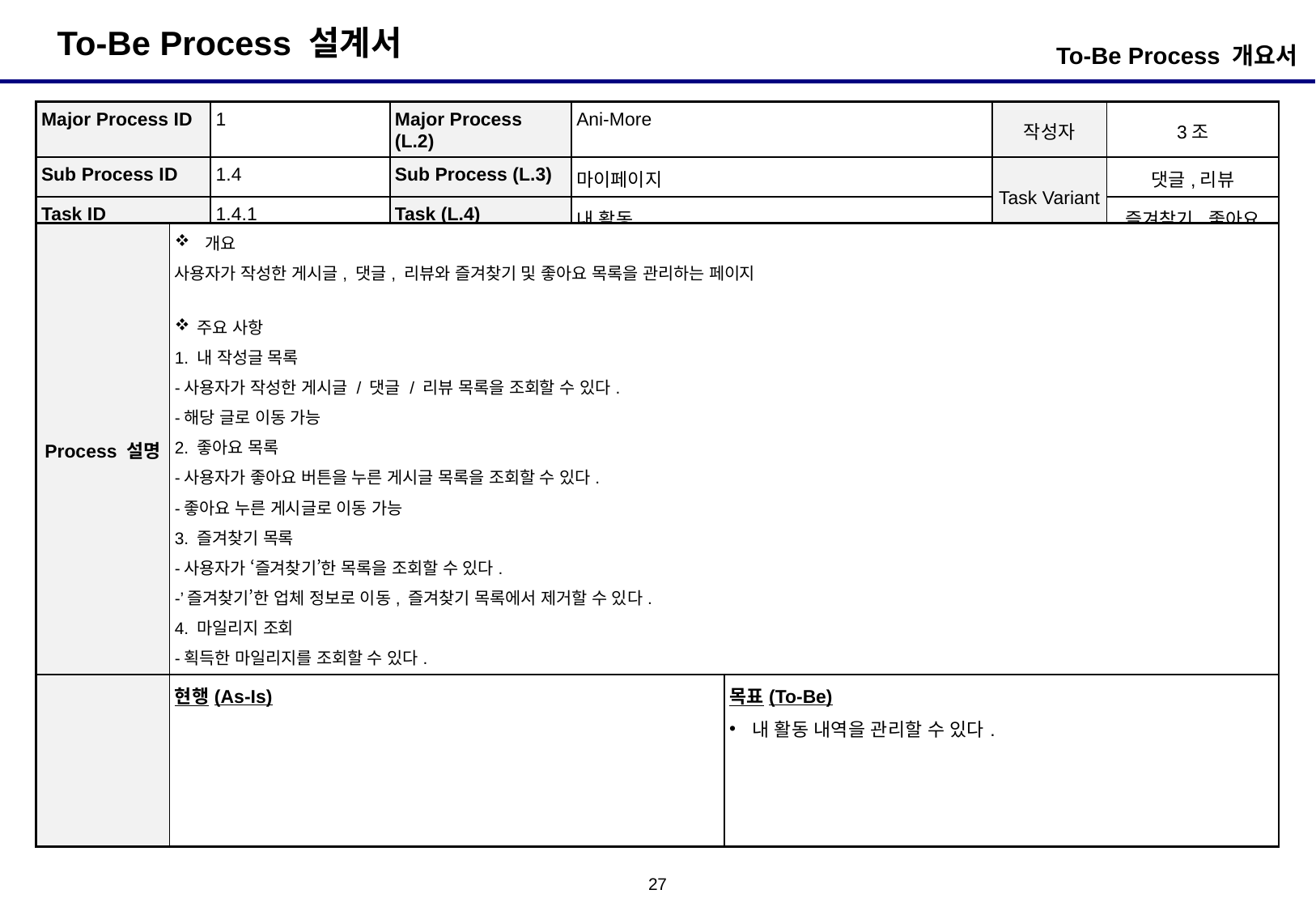

To-Be Process 개요서
| Major Process ID | 1 | Major Process (L.2) | Ani-More | 작성자 | 3조 |
| --- | --- | --- | --- | --- | --- |
| Sub Process ID | 1.4 | Sub Process (L.3) | 마이페이지 | Task Variant | 댓글,리뷰 |
| Task ID | 1.4.1 | Task (L.4) | 내 활동 |  | 즐겨찾기,좋아요 |
| Process 설명 | 개요 사용자가 작성한 게시글, 댓글, 리뷰와 즐겨찾기 및 좋아요 목록을 관리하는 페이지 주요 사항 1. 내 작성글 목록 -사용자가 작성한 게시글 / 댓글 / 리뷰 목록을 조회할 수 있다. -해당 글로 이동 가능 2. 좋아요 목록 -사용자가 좋아요 버튼을 누른 게시글 목록을 조회할 수 있다. -좋아요 누른 게시글로 이동 가능 3. 즐겨찾기 목록 -사용자가 ‘즐겨찾기’한 목록을 조회할 수 있다. -’즐겨찾기’한 업체 정보로 이동, 즐겨찾기 목록에서 제거할 수 있다. 4. 마일리지 조회 -획득한 마일리지를 조회할 수 있다. |  |
| --- | --- | --- |
|  | 현행(As-Is) | 목표(To-Be) 내 활동 내역을 관리할 수 있다. |